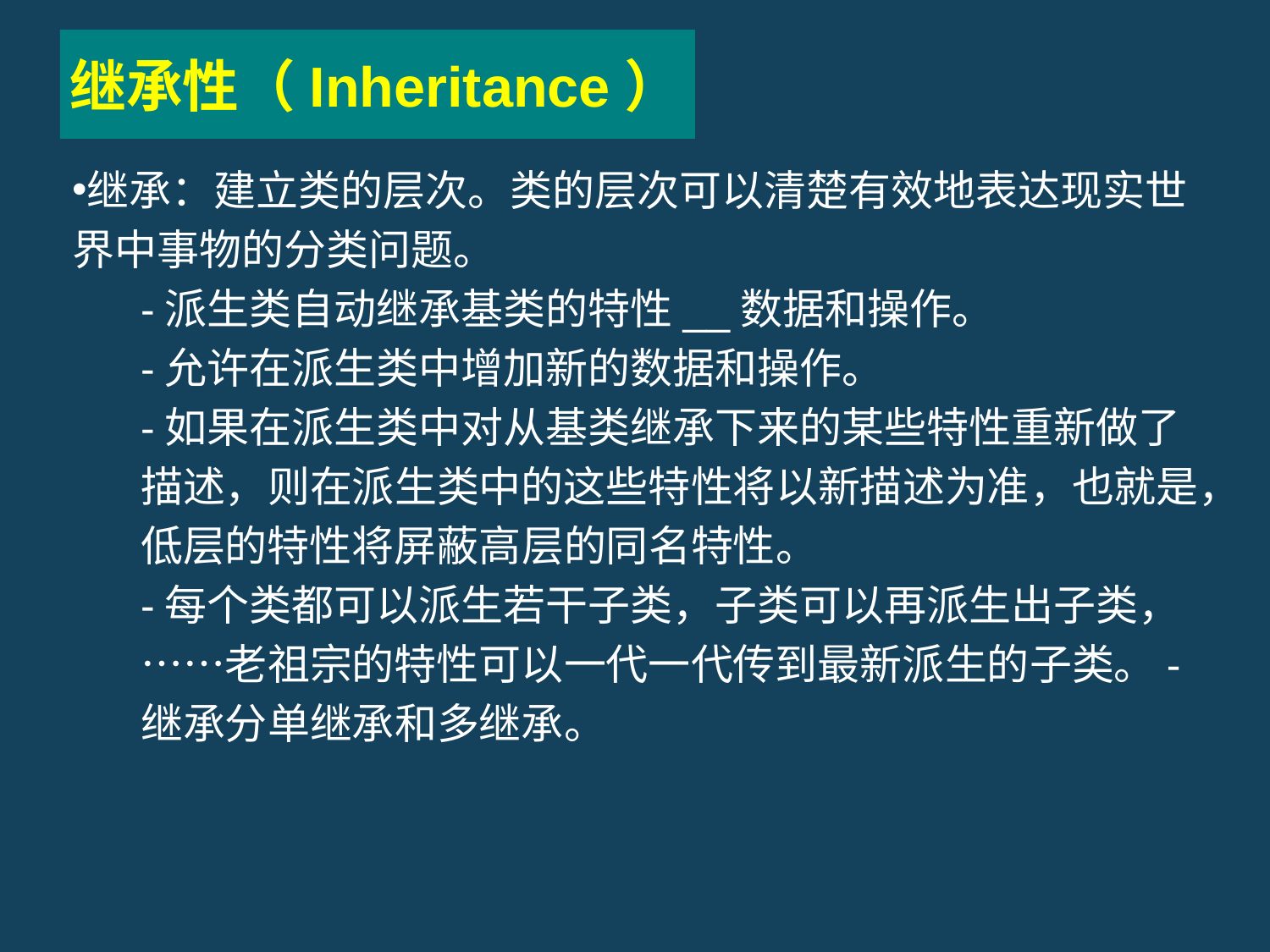

# 继承性（Inheritance）
继承：建立类的层次。类的层次可以清楚有效地表达现实世界中事物的分类问题。
-派生类自动继承基类的特性__数据和操作。
-允许在派生类中增加新的数据和操作。
-如果在派生类中对从基类继承下来的某些特性重新做了描述，则在派生类中的这些特性将以新描述为准，也就是，低层的特性将屏蔽高层的同名特性。
-每个类都可以派生若干子类，子类可以再派生出子类，……老祖宗的特性可以一代一代传到最新派生的子类。-继承分单继承和多继承。